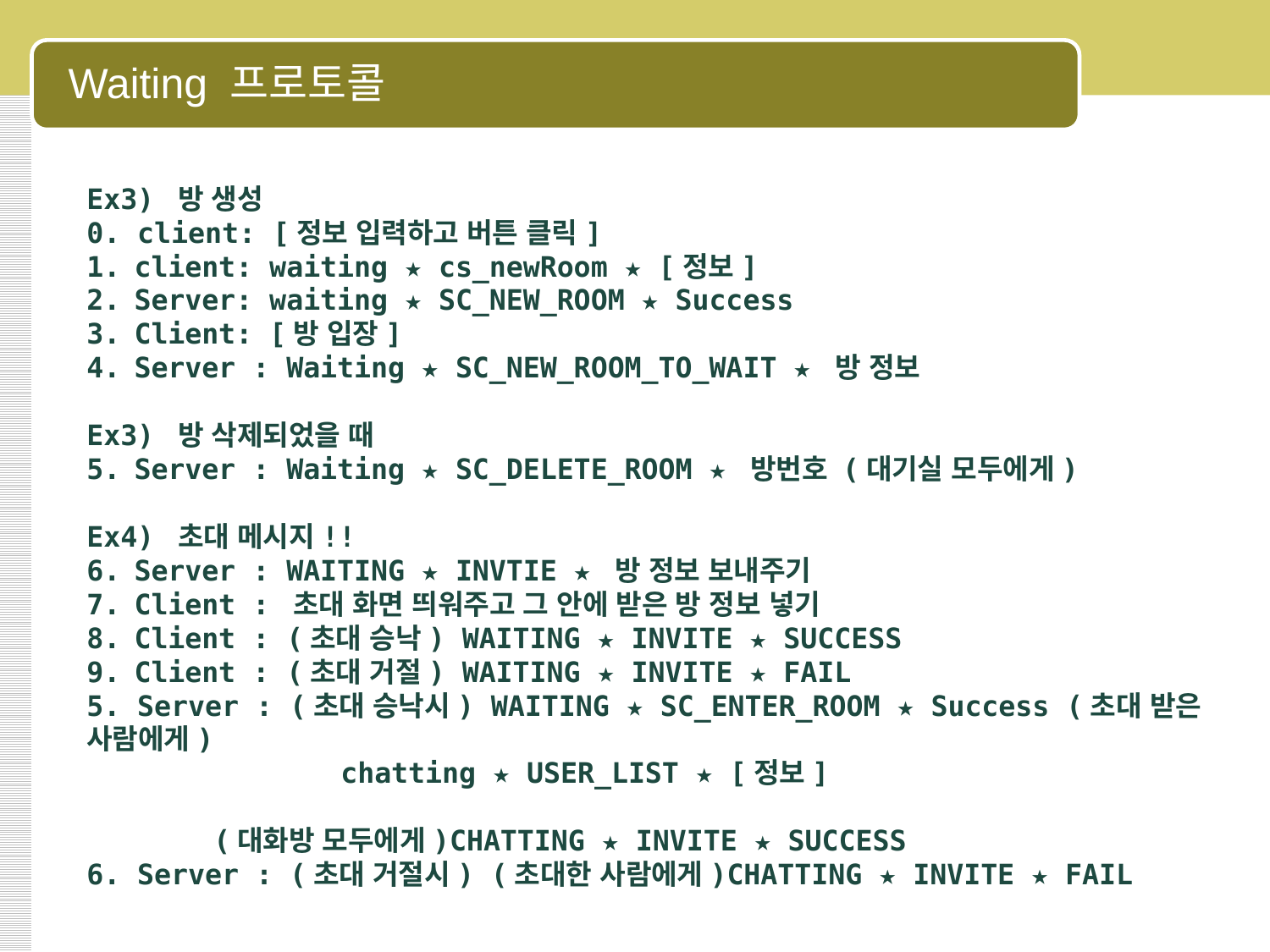

# Waiting 프로토콜
Ex3) 방 생성
0. client: [정보 입력하고 버튼 클릭]
client: waiting ★ cs_newRoom ★ [정보]
Server: waiting ★ SC_NEW_ROOM ★ Success
Client: [방 입장]
Server : Waiting ★ SC_NEW_ROOM_TO_WAIT ★ 방 정보

Ex3) 방 삭제되었을 때
Server : Waiting ★ SC_DELETE_ROOM ★ 방번호 (대기실 모두에게)

Ex4) 초대 메시지!!
Server : WAITING ★ INVTIE ★ 방 정보 보내주기
Client : 초대 화면 띄워주고 그 안에 받은 방 정보 넣기
Client : (초대 승낙) WAITING ★ INVITE ★ SUCCESS
Client : (초대 거절) WAITING ★ INVITE ★ FAIL
5. Server : (초대 승낙시) WAITING ★ SC_ENTER_ROOM ★ Success (초대 받은 사람에게)
		chatting ★ USER_LIST ★ [정보]

	(대화방 모두에게)CHATTING ★ INVITE ★ SUCCESS
6. Server : (초대 거절시) (초대한 사람에게)CHATTING ★ INVITE ★ FAIL